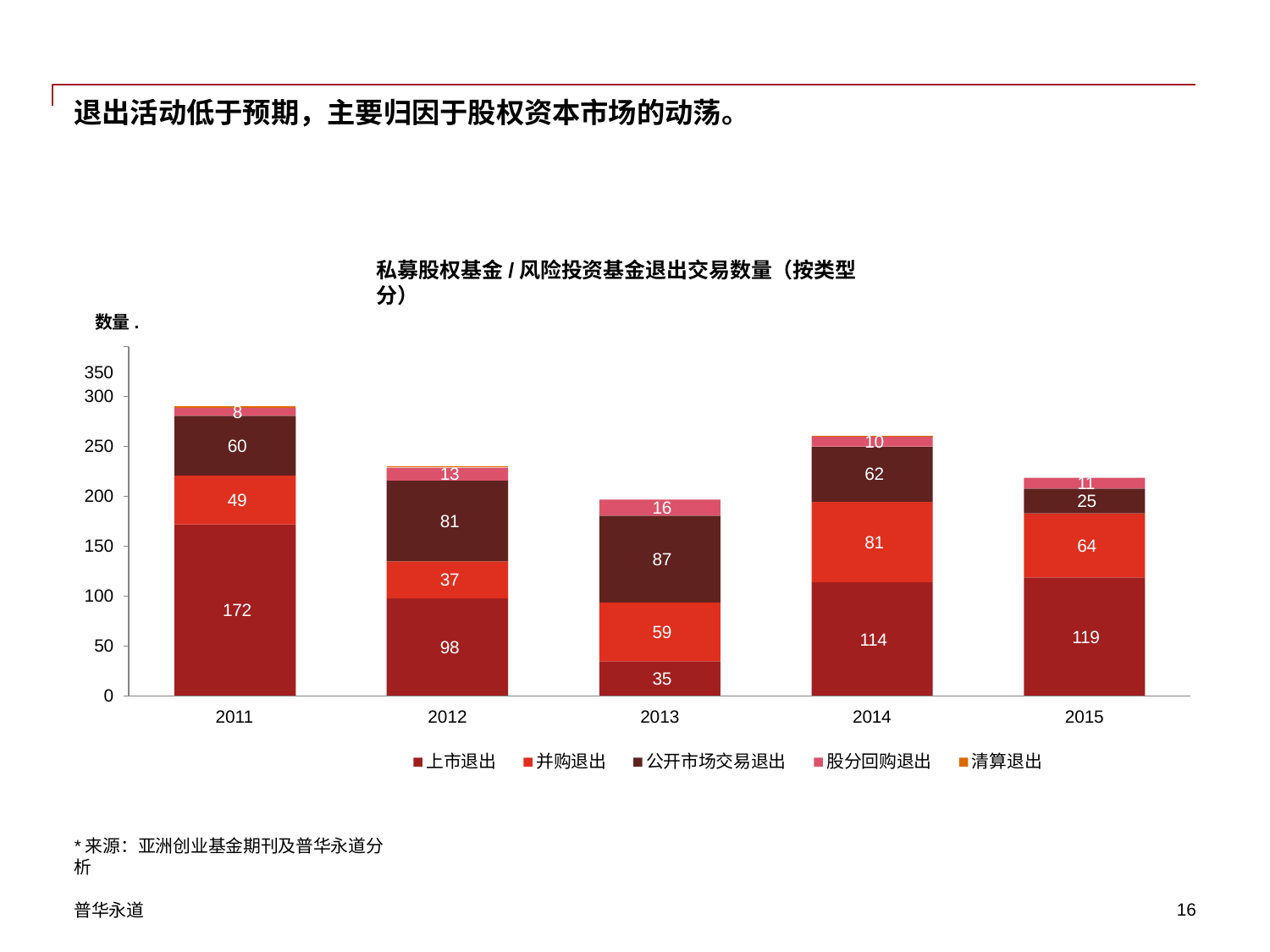

退出活动低于预期，主要归因于股权资本市场的动荡。
私募股权基金/风险投资基金退出交易数量（按类型分）
数量.

350

300

8

10
60
250

13
62

11

200

49
25
16

81

81
64
150

87

37

100

172

59
119
114
50
98

35
0

2011
2012
2013
2014
2015
上市退出
并购退出
公开市场交易退出
股分回购退出
清算退出

*来源：亚洲创业基金期刊及普华永道分析
普华永道
16